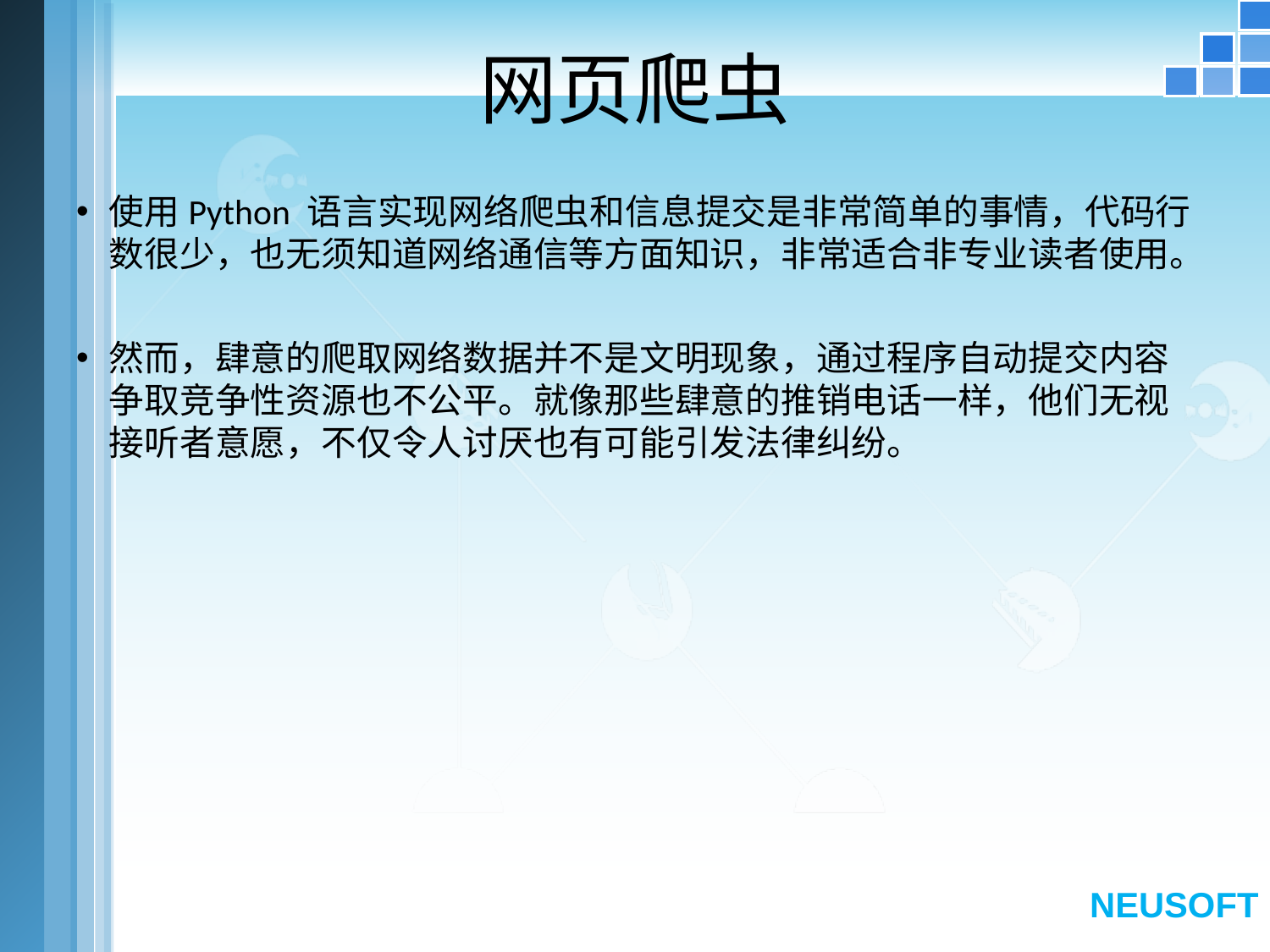

# 网页爬虫
使用Python 语言实现网络爬虫和信息提交是非常简单的事情，代码行数很少，也无须知道网络通信等方面知识，非常适合非专业读者使用。

然而，肆意的爬取网络数据并不是文明现象，通过程序自动提交内容争取竞争性资源也不公平。就像那些肆意的推销电话一样，他们无视接听者意愿，不仅令人讨厌也有可能引发法律纠纷。